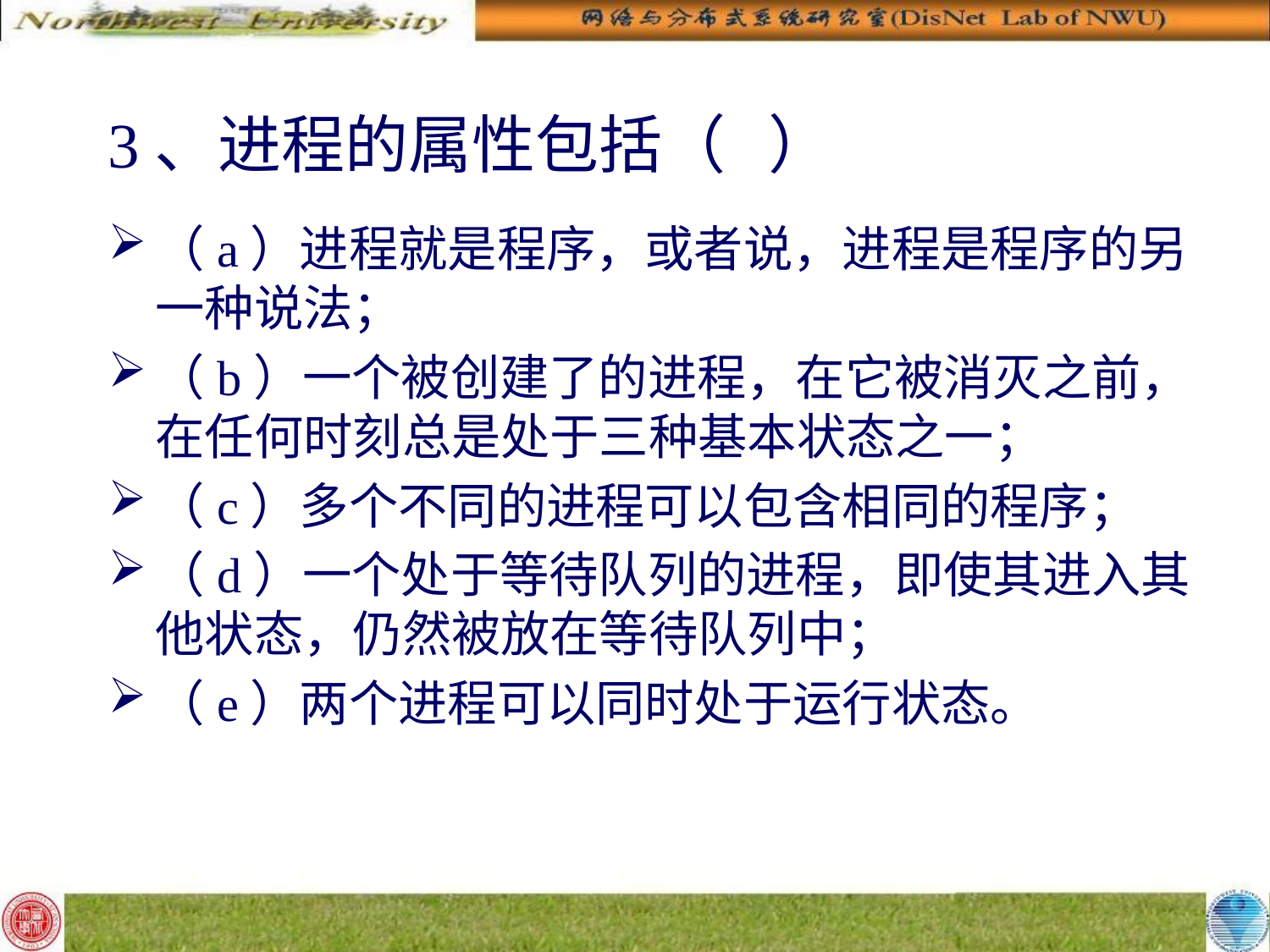

# 3、进程的属性包括（   ）
（a）进程就是程序，或者说，进程是程序的另一种说法；
（b）一个被创建了的进程，在它被消灭之前，在任何时刻总是处于三种基本状态之一；
（c）多个不同的进程可以包含相同的程序；
（d）一个处于等待队列的进程，即使其进入其他状态，仍然被放在等待队列中；
（e）两个进程可以同时处于运行状态。